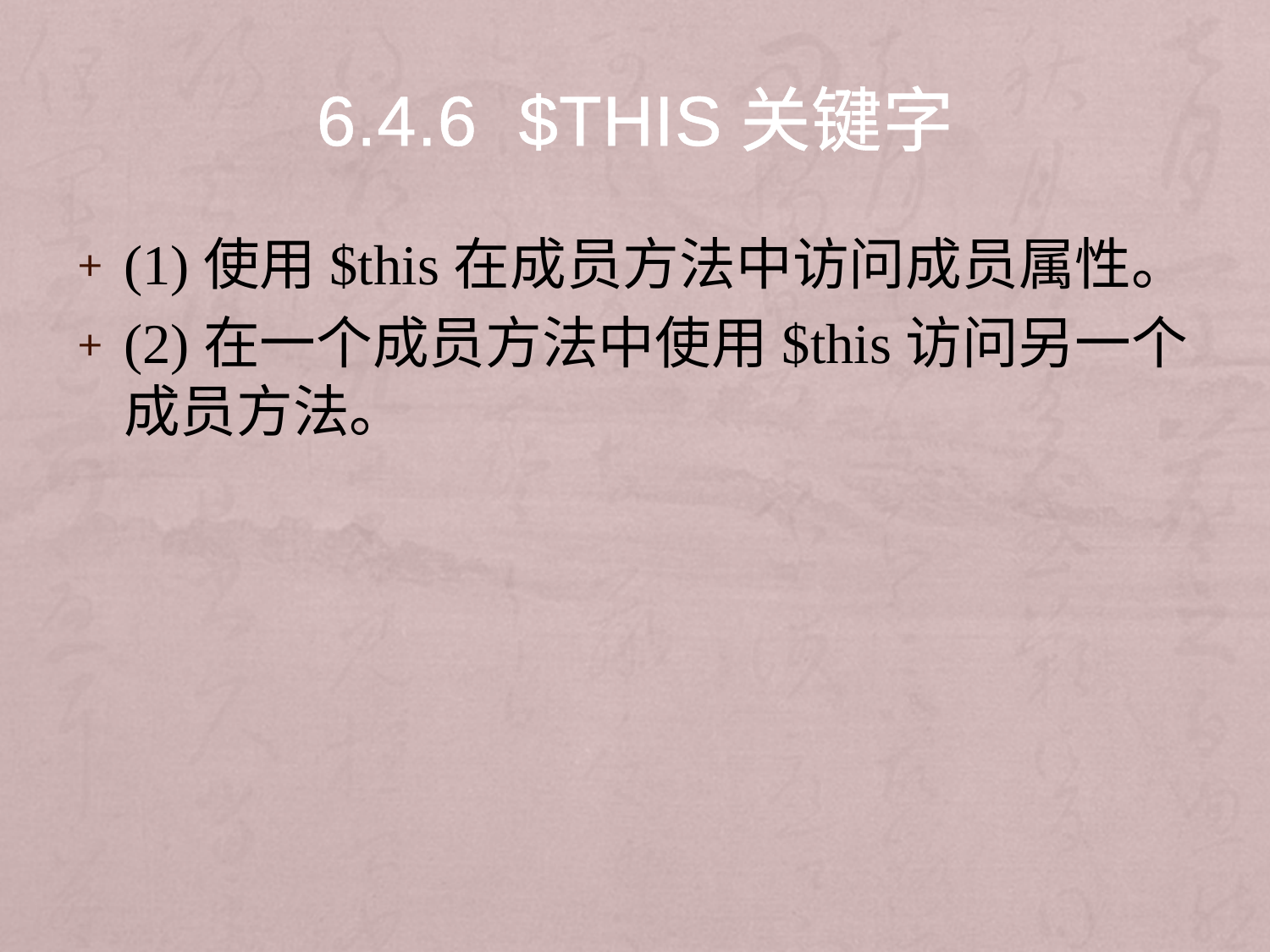

# 6.4.6  $this关键字
(1)使用$this在成员方法中访问成员属性。
(2)在一个成员方法中使用$this访问另一个成员方法。